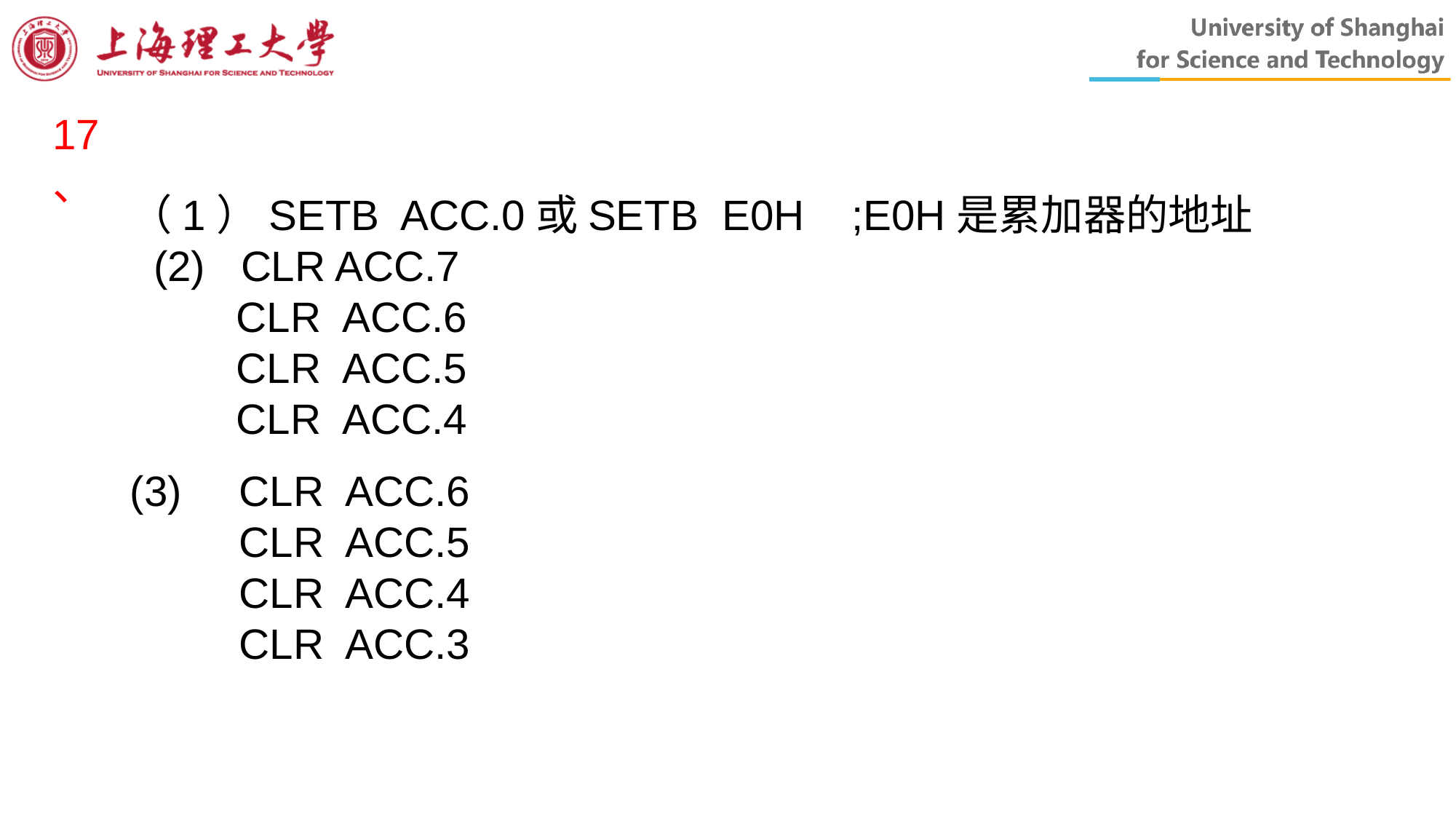

17、
（1）SETB  ACC.0或SETB  E0H    ;E0H是累加器的地址
  (2)   CLR ACC.7
         CLR  ACC.6
         CLR  ACC.5
         CLR  ACC.4
(3)	CLR  ACC.6
	CLR  ACC.5
	CLR  ACC.4
	CLR  ACC.3